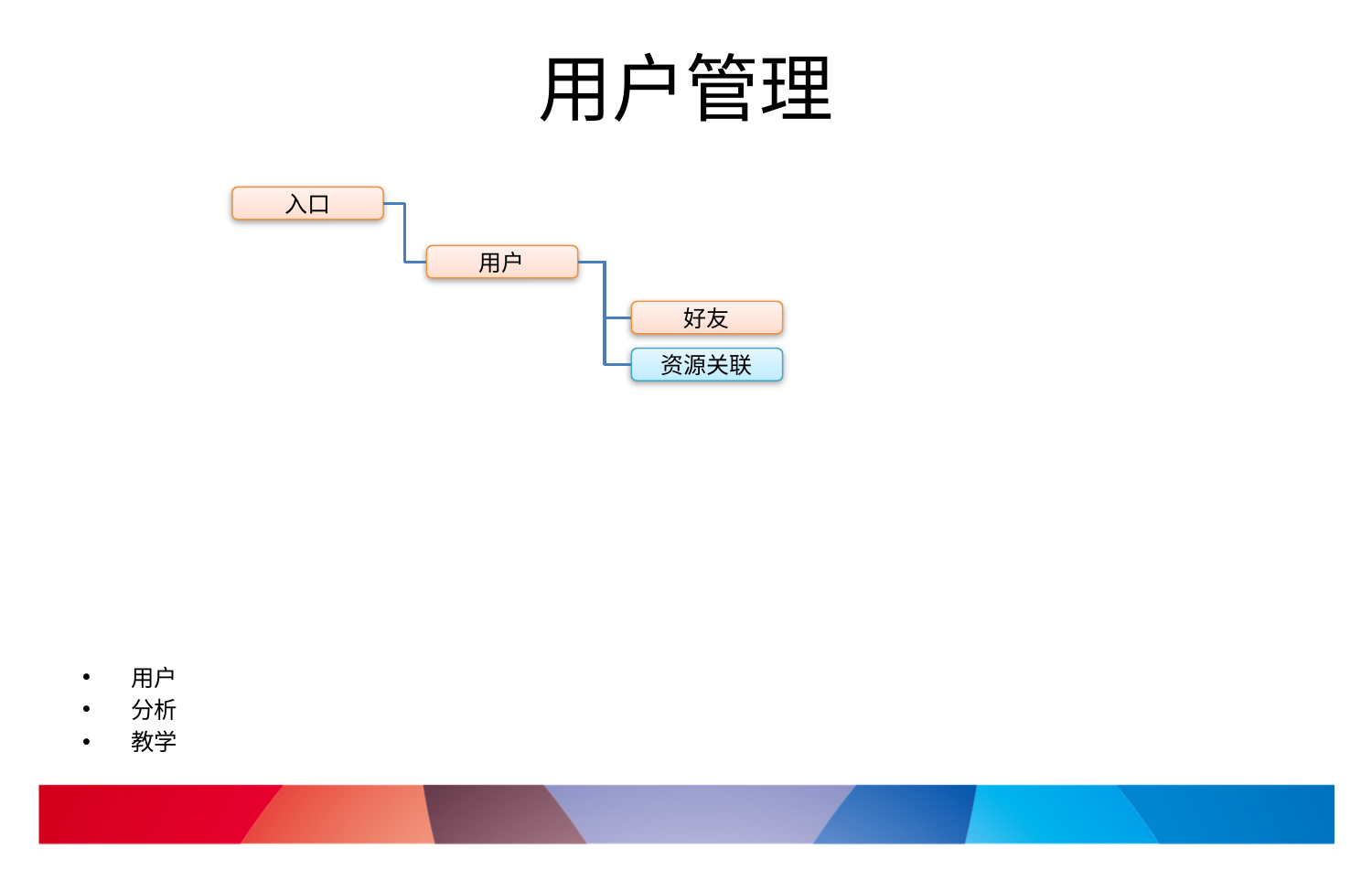

# 用户管理
入口
用户
好友
资源关联
用户
分析
教学